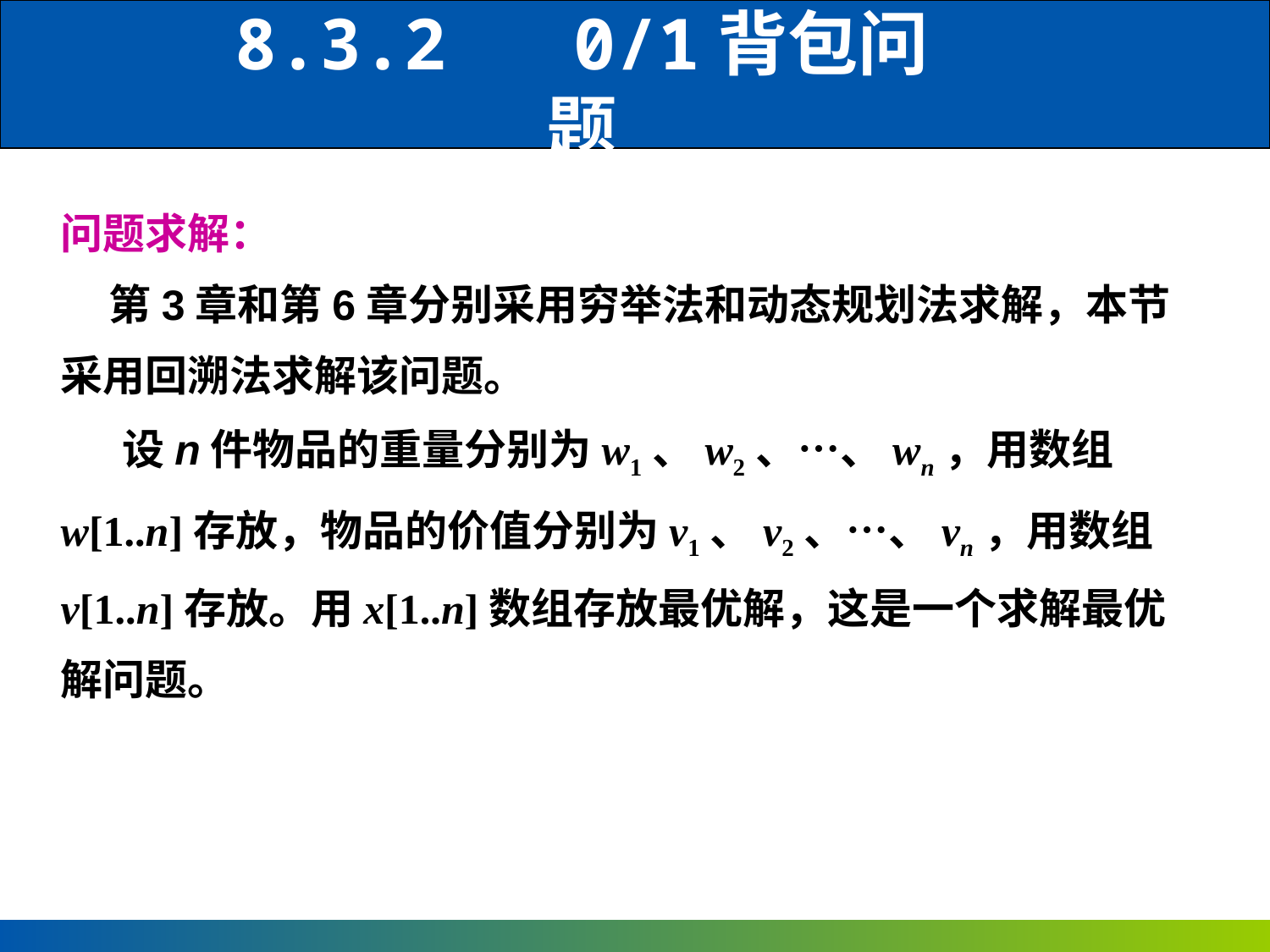

8.3.2   0/1背包问题
问题求解：
    第3章和第6章分别采用穷举法和动态规划法求解，本节采用回溯法求解该问题。
　  设n件物品的重量分别为w1、w2、…、wn，用数组w[1..n]存放，物品的价值分别为v1、v2、…、vn，用数组v[1..n]存放。用x[1..n]数组存放最优解，这是一个求解最优解问题。